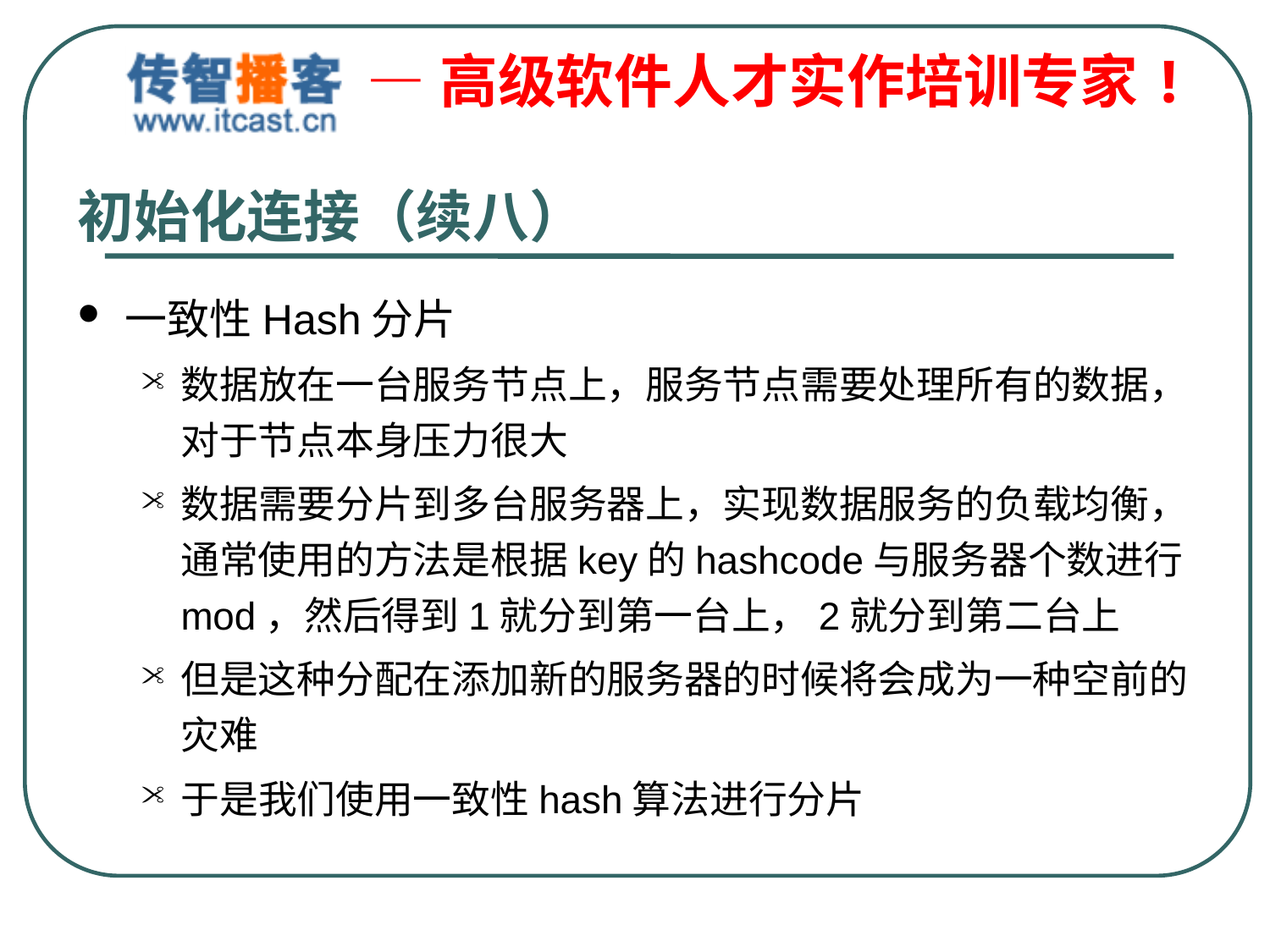

# 初始化连接（续八）
一致性Hash分片
数据放在一台服务节点上，服务节点需要处理所有的数据，对于节点本身压力很大
数据需要分片到多台服务器上，实现数据服务的负载均衡，通常使用的方法是根据key的hashcode与服务器个数进行mod，然后得到1就分到第一台上，2就分到第二台上
但是这种分配在添加新的服务器的时候将会成为一种空前的灾难
于是我们使用一致性hash算法进行分片